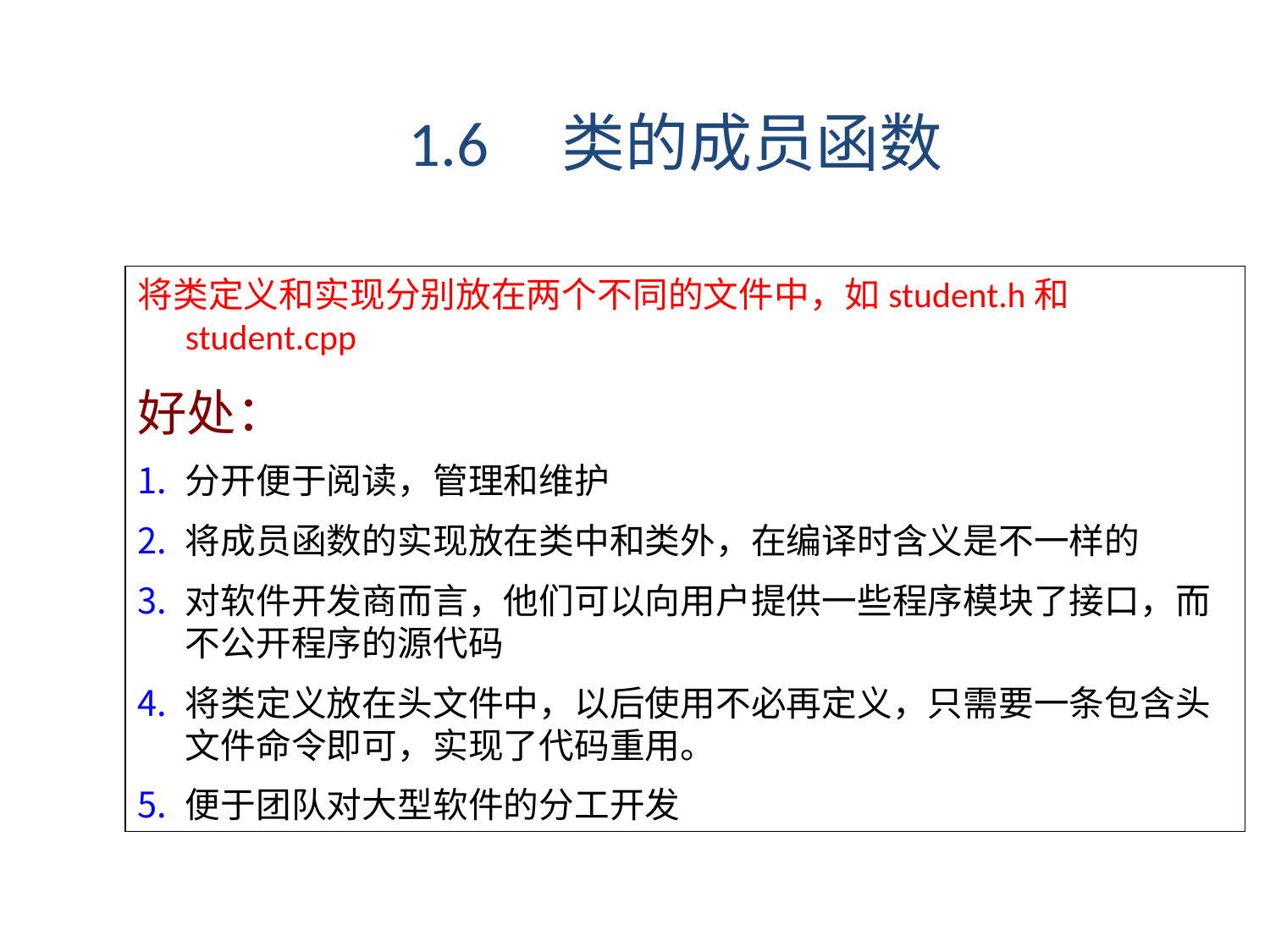

1.6    类的成员函数
将类定义和实现分别放在两个不同的文件中，如student.h和student.cpp
好处：
分开便于阅读，管理和维护
将成员函数的实现放在类中和类外，在编译时含义是不一样的
对软件开发商而言，他们可以向用户提供一些程序模块了接口，而不公开程序的源代码
将类定义放在头文件中，以后使用不必再定义，只需要一条包含头文件命令即可，实现了代码重用。
便于团队对大型软件的分工开发